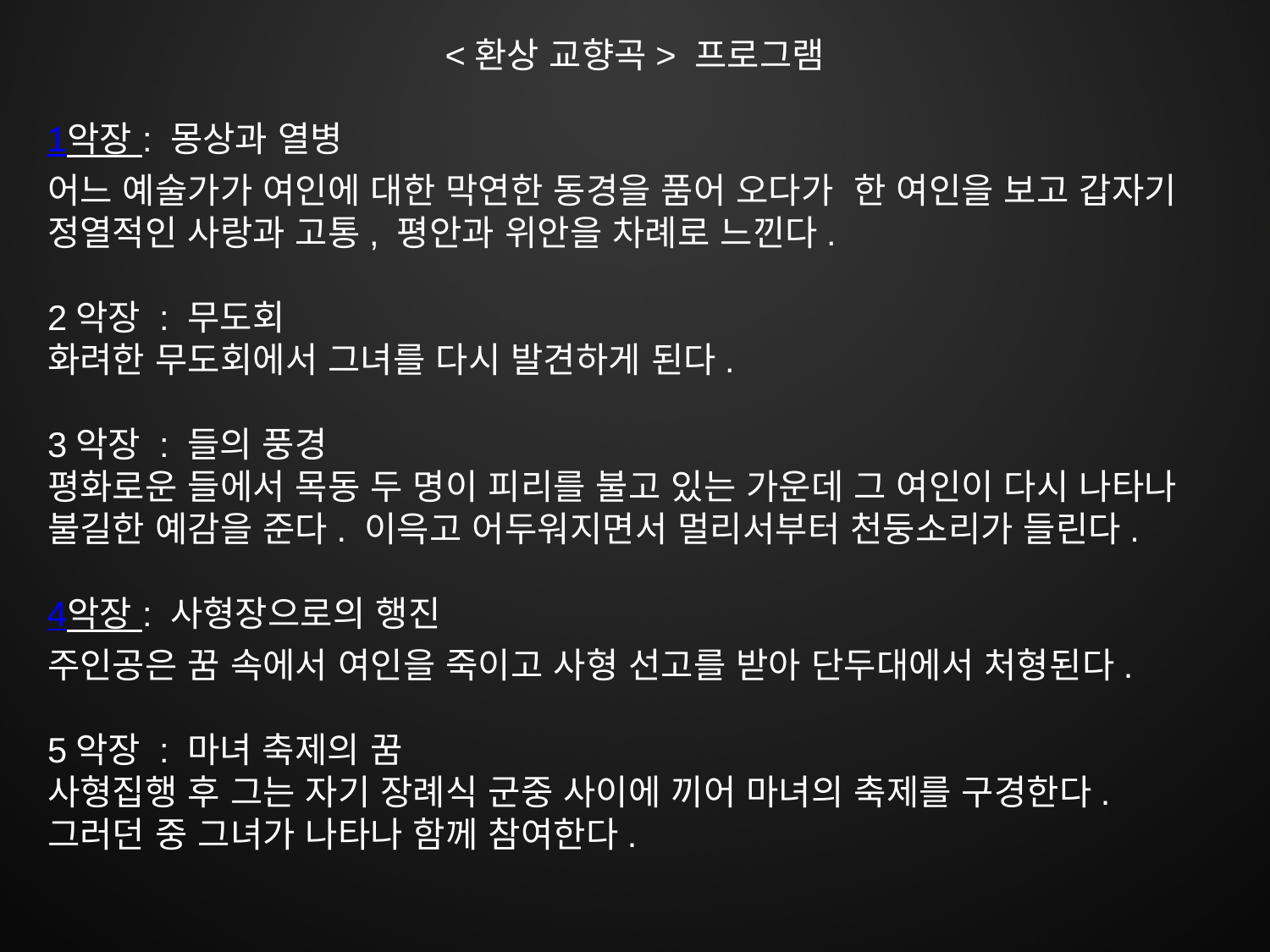

<환상 교향곡> 프로그램

1악장 : 몽상과 열병
어느 예술가가 여인에 대한 막연한 동경을 품어 오다가  한 여인을 보고 갑자기 정열적인 사랑과 고통, 평안과 위안을 차례로 느낀다.

2악장 : 무도회
화려한 무도회에서 그녀를 다시 발견하게 된다.

3악장 : 들의 풍경
평화로운 들에서 목동 두 명이 피리를 불고 있는 가운데 그 여인이 다시 나타나 불길한 예감을 준다. 이윽고 어두워지면서 멀리서부터 천둥소리가 들린다.

4악장 : 사형장으로의 행진
주인공은 꿈 속에서 여인을 죽이고 사형 선고를 받아 단두대에서 처형된다.

5악장 : 마녀 축제의 꿈
사형집행 후 그는 자기 장례식 군중 사이에 끼어 마녀의 축제를 구경한다. 그러던 중 그녀가 나타나 함께 참여한다.